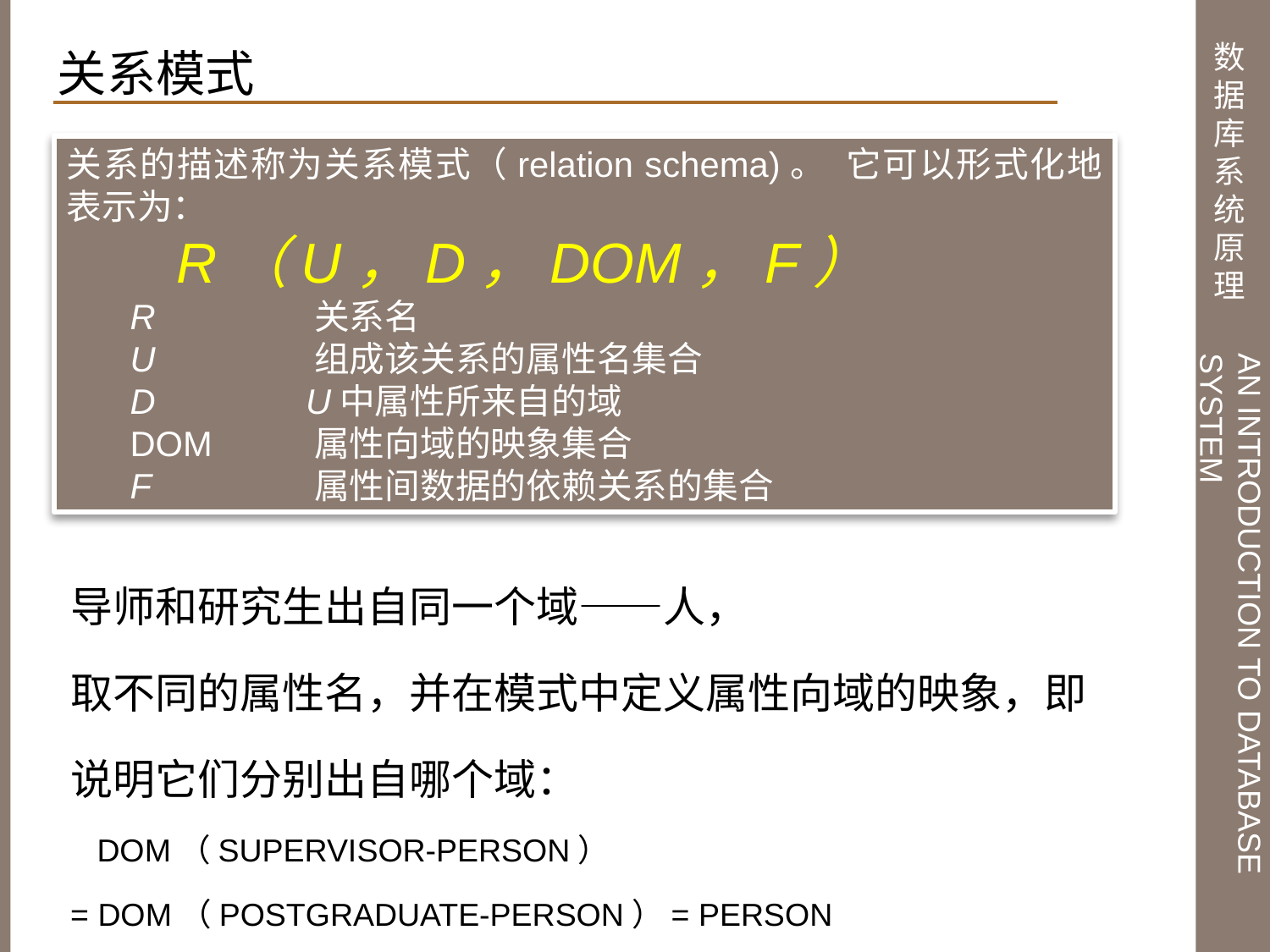

关系模式
关系的描述称为关系模式（relation schema)。  它可以形式化地表示为：
   R（U，D，DOM，F）
R       	     关系名
U       	     组成该关系的属性名集合
D       	     U中属性所来自的域
DOM  	     属性向域的映象集合
F        	     属性间数据的依赖关系的集合
导师和研究生出自同一个域——人，
取不同的属性名，并在模式中定义属性向域的映象，即说明它们分别出自哪个域：
   DOM（SUPERVISOR-PERSON）
= DOM（POSTGRADUATE-PERSON）= PERSON